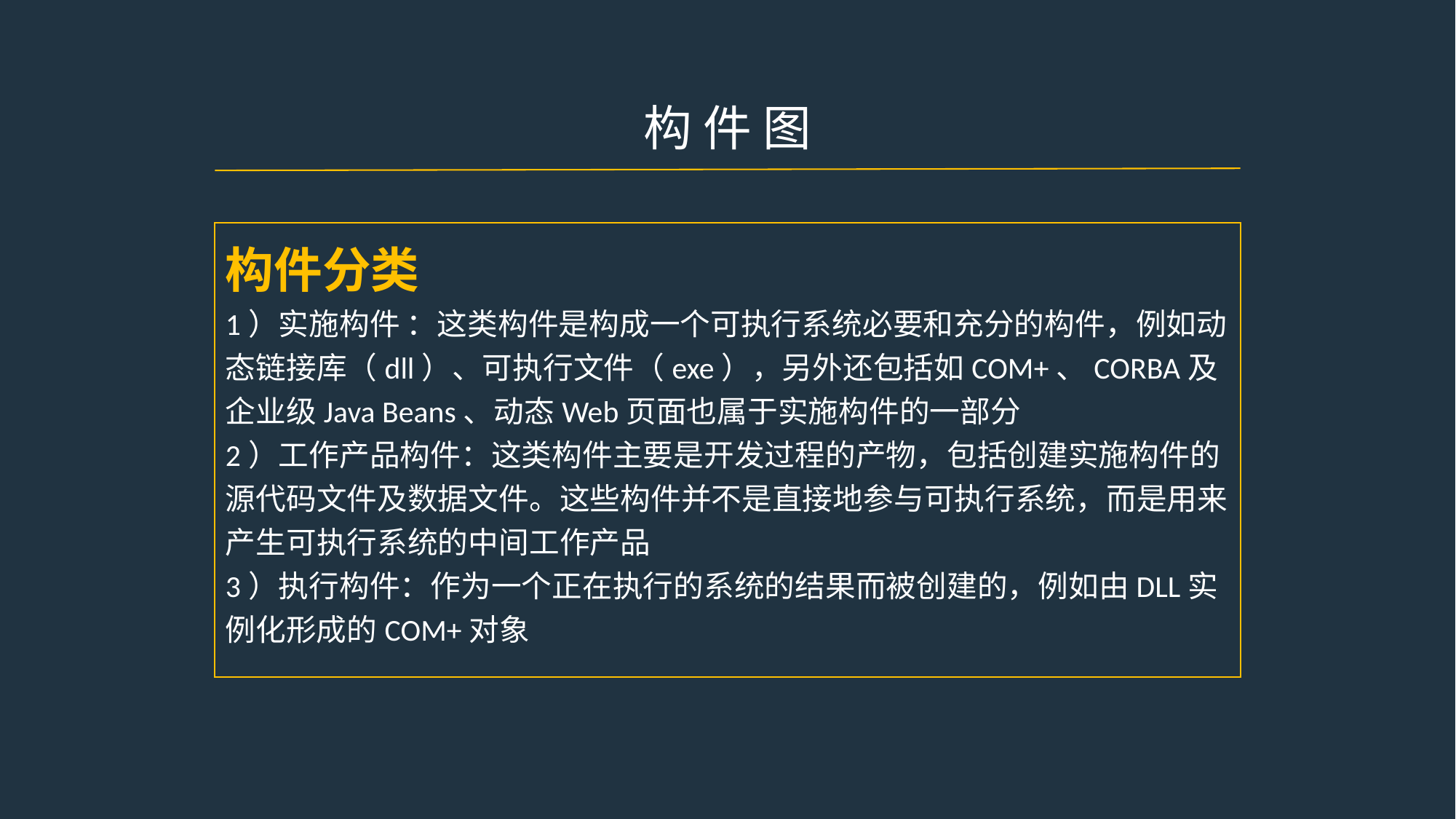

构 件 图
构件分类
1）实施构件 ：这类构件是构成一个可执行系统必要和充分的构件，例如动态链接库（dll）、可执行文件（exe），另外还包括如COM+、CORBA及企业级Java Beans、动态Web页面也属于实施构件的一部分
2）工作产品构件：这类构件主要是开发过程的产物，包括创建实施构件的源代码文件及数据文件。这些构件并不是直接地参与可执行系统，而是用来产生可执行系统的中间工作产品
3）执行构件：作为一个正在执行的系统的结果而被创建的，例如由DLL实例化形成的COM+对象